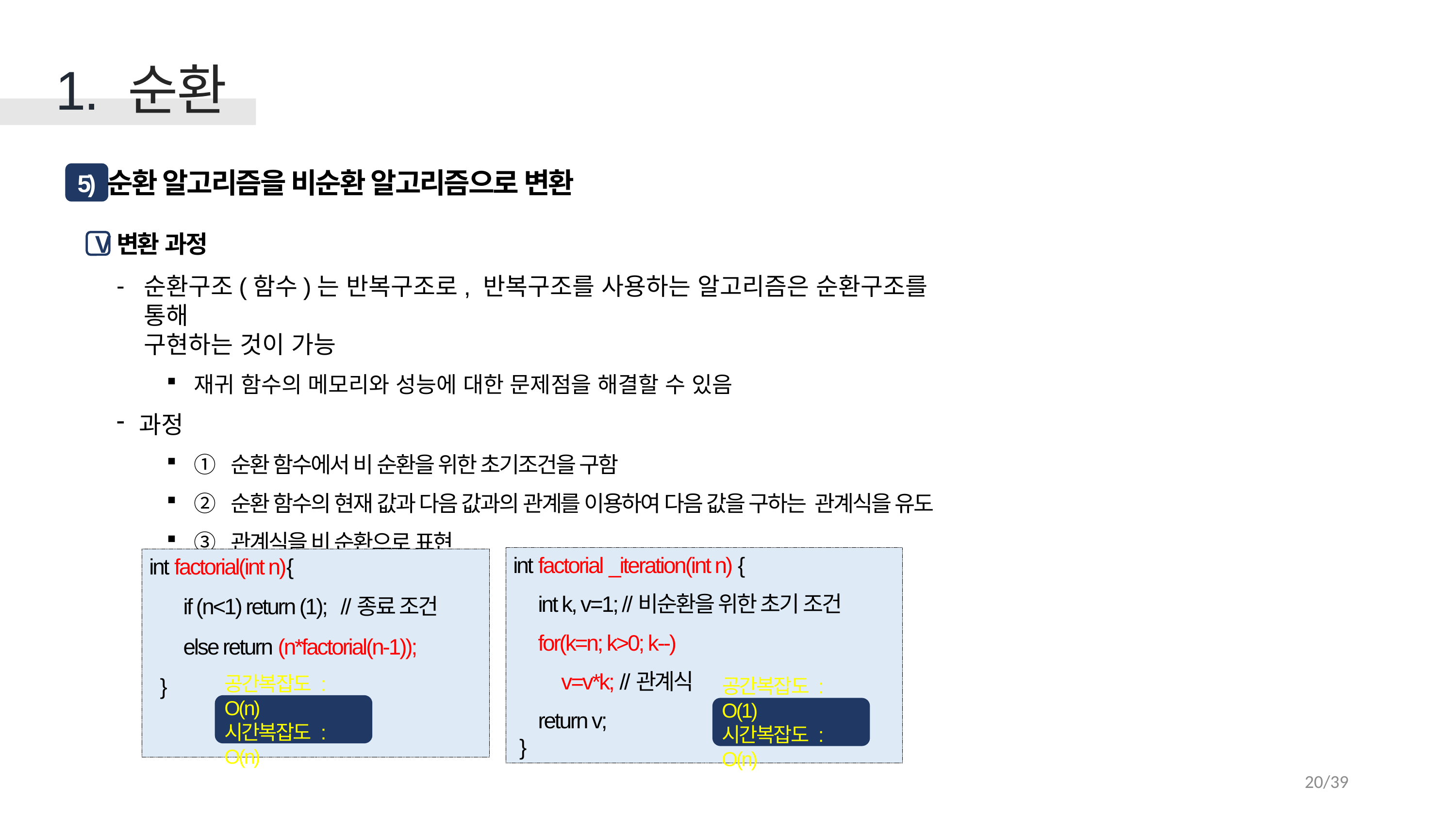

1. 순환

순환 알고리즘을 비순환 알고리즘으로 변환
5)
변환 과정
V
순환구조(함수)는 반복구조로, 반복구조를 사용하는 알고리즘은 순환구조를 통해
구현하는 것이 가능

재귀 함수의 메모리와 성능에 대한 문제점을 해결할 수 있음

과정

①  순환 함수에서 비 순환을 위한 초기조건을 구함

②  순환 함수의 현재 값과 다음 값과의 관계를 이용하여 다음 값을 구하는  관계식을 유도

③  관계식을 비 순환으로 표현
int factorial _iteration(int n) {

     int k, v=1; //비순환을 위한 초기 조건

     for(k=n; k>0; k--)

          v=v*k; //관계식

     return v;
 }
int factorial(int n){
       if (n<1) return (1);   //종료 조건
       else return (n*factorial(n-1));
  }

공간복잡도 : O(n)
시간복잡도 : O(n)
공간복잡도 : O(1)
시간복잡도 : O(n)
20/39